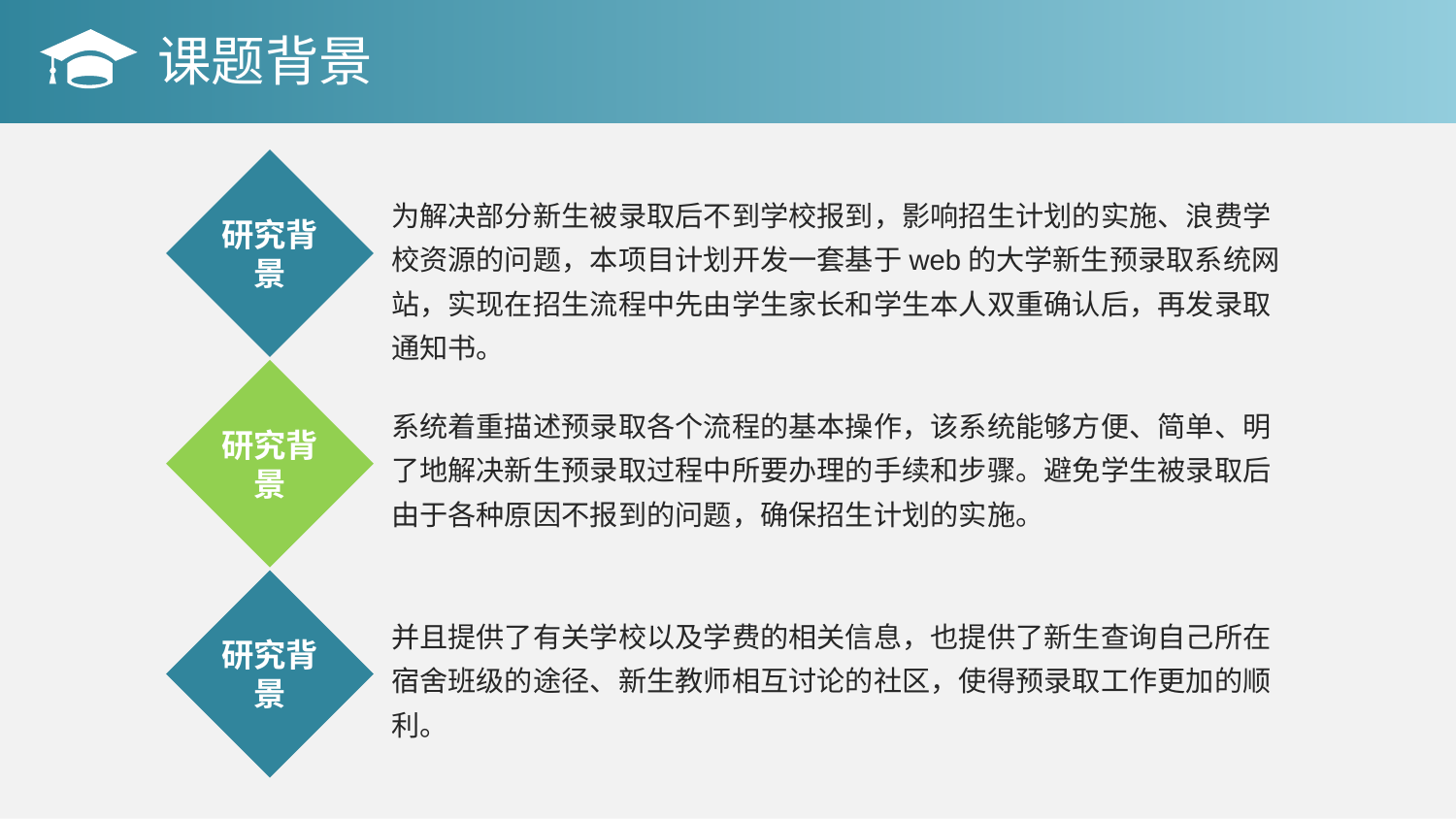

课题背景

研究背景
为解决部分新生被录取后不到学校报到，影响招生计划的实施、浪费学校资源的问题，本项目计划开发一套基于web的大学新生预录取系统网站，实现在招生流程中先由学生家长和学生本人双重确认后，再发录取通知书。
研究背景
系统着重描述预录取各个流程的基本操作，该系统能够方便、简单、明了地解决新生预录取过程中所要办理的手续和步骤。避免学生被录取后由于各种原因不报到的问题，确保招生计划的实施。
研究背景
并且提供了有关学校以及学费的相关信息，也提供了新生查询自己所在宿舍班级的途径、新生教师相互讨论的社区，使得预录取工作更加的顺利。